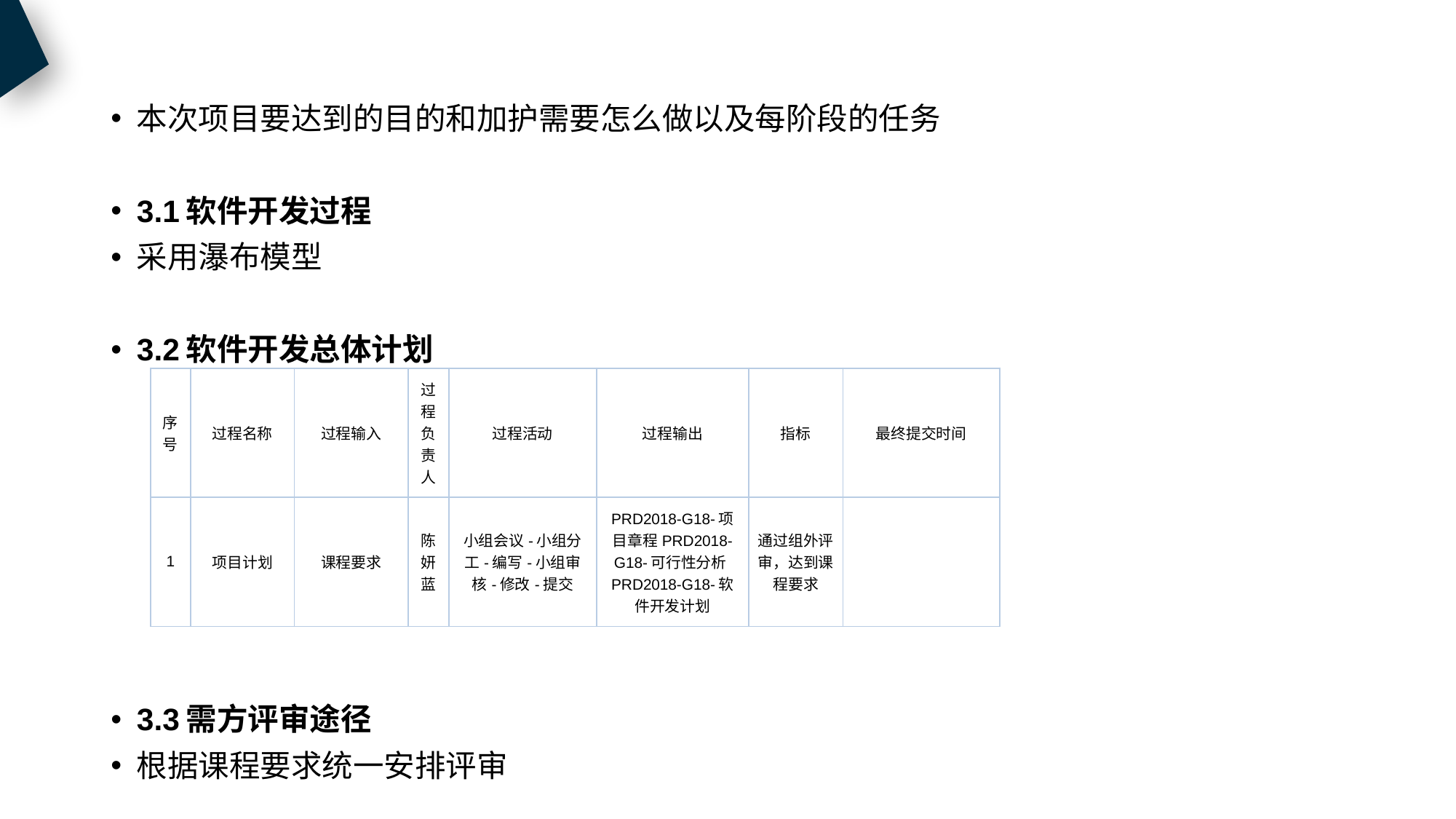

本次项目要达到的目的和加护需要怎么做以及每阶段的任务

3.1软件开发过程
采用瀑布模型

3.2软件开发总体计划

3.3需方评审途径
根据课程要求统一安排评审
| 序号 | 过程名称 | 过程输入 | 过程负责人 | 过程活动 | 过程输出 | 指标 | 最终提交时间 |
| --- | --- | --- | --- | --- | --- | --- | --- |
| 1 | 项目计划 | 课程要求 | 陈妍蓝 | 小组会议-小组分工-编写-小组审核-修改-提交 | PRD2018-G18-项目章程PRD2018-G18-可行性分析PRD2018-G18-软件开发计划 | 通过组外评审，达到课程要求 |  |